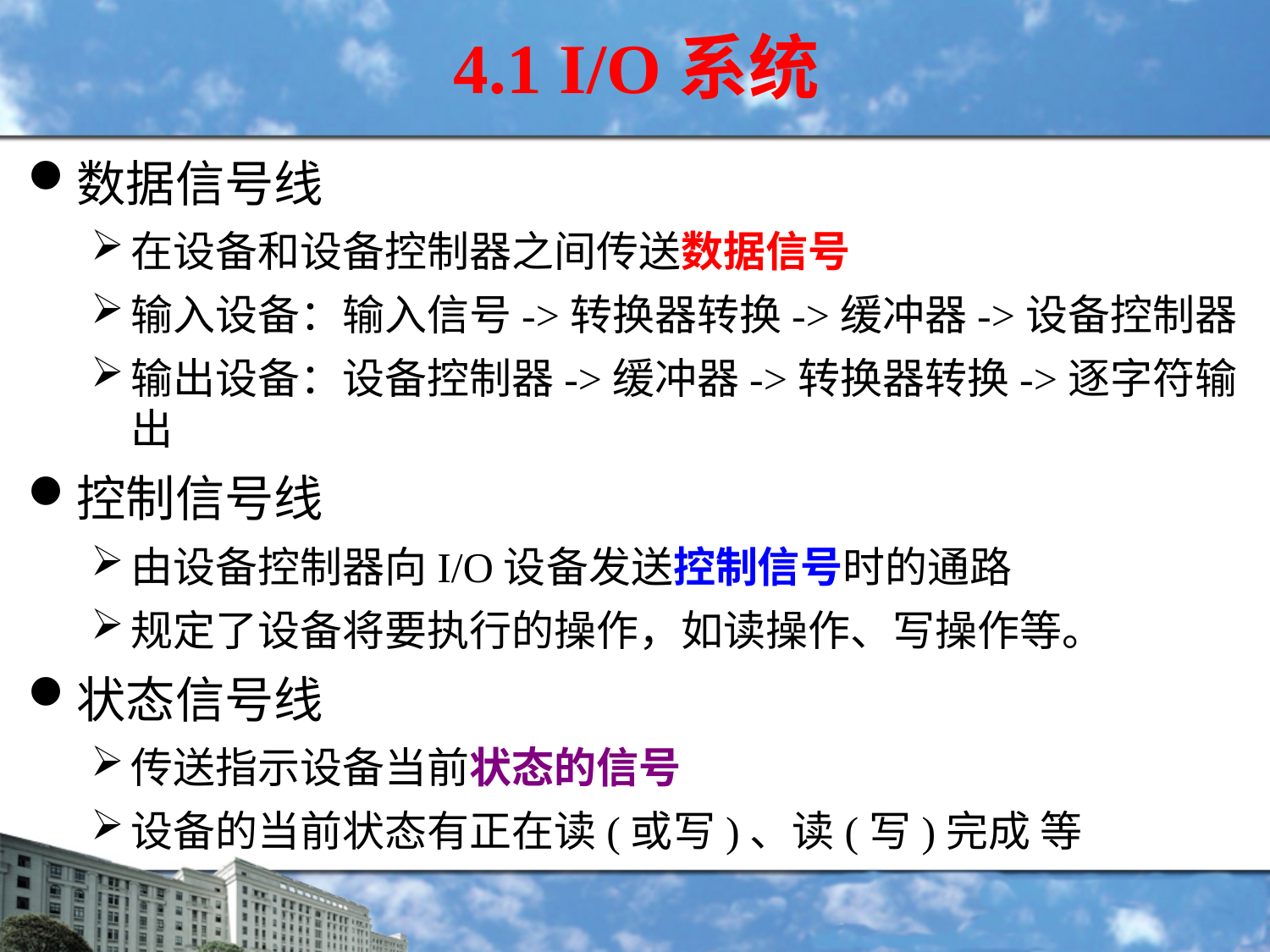

4.1 I/O系统
数据信号线
在设备和设备控制器之间传送数据信号
输入设备：输入信号->转换器转换->缓冲器->设备控制器
输出设备：设备控制器->缓冲器->转换器转换->逐字符输出
控制信号线
由设备控制器向I/O设备发送控制信号时的通路
规定了设备将要执行的操作，如读操作、写操作等。
状态信号线
传送指示设备当前状态的信号
设备的当前状态有正在读(或写)、读(写)完成 等